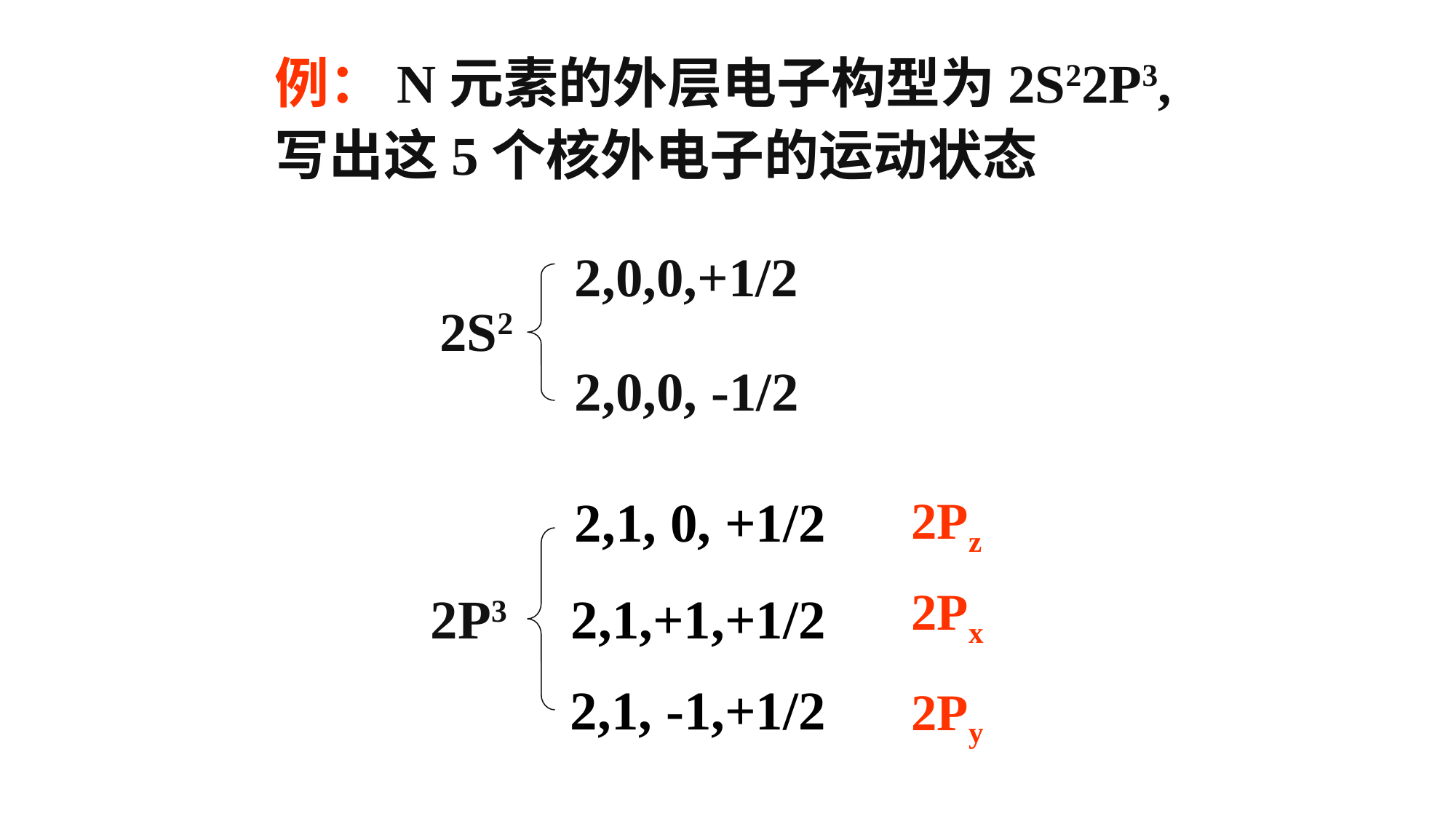

例：N元素的外层电子构型为2S22P3,写出这5个核外电子的运动状态
2,0,0,+1/2

2S2
2,0,0, -1/2
2,1, 0, +1/2

2P3
2,1,+1,+1/2
2,1, -1,+1/2
2Pz
2Px
2Py